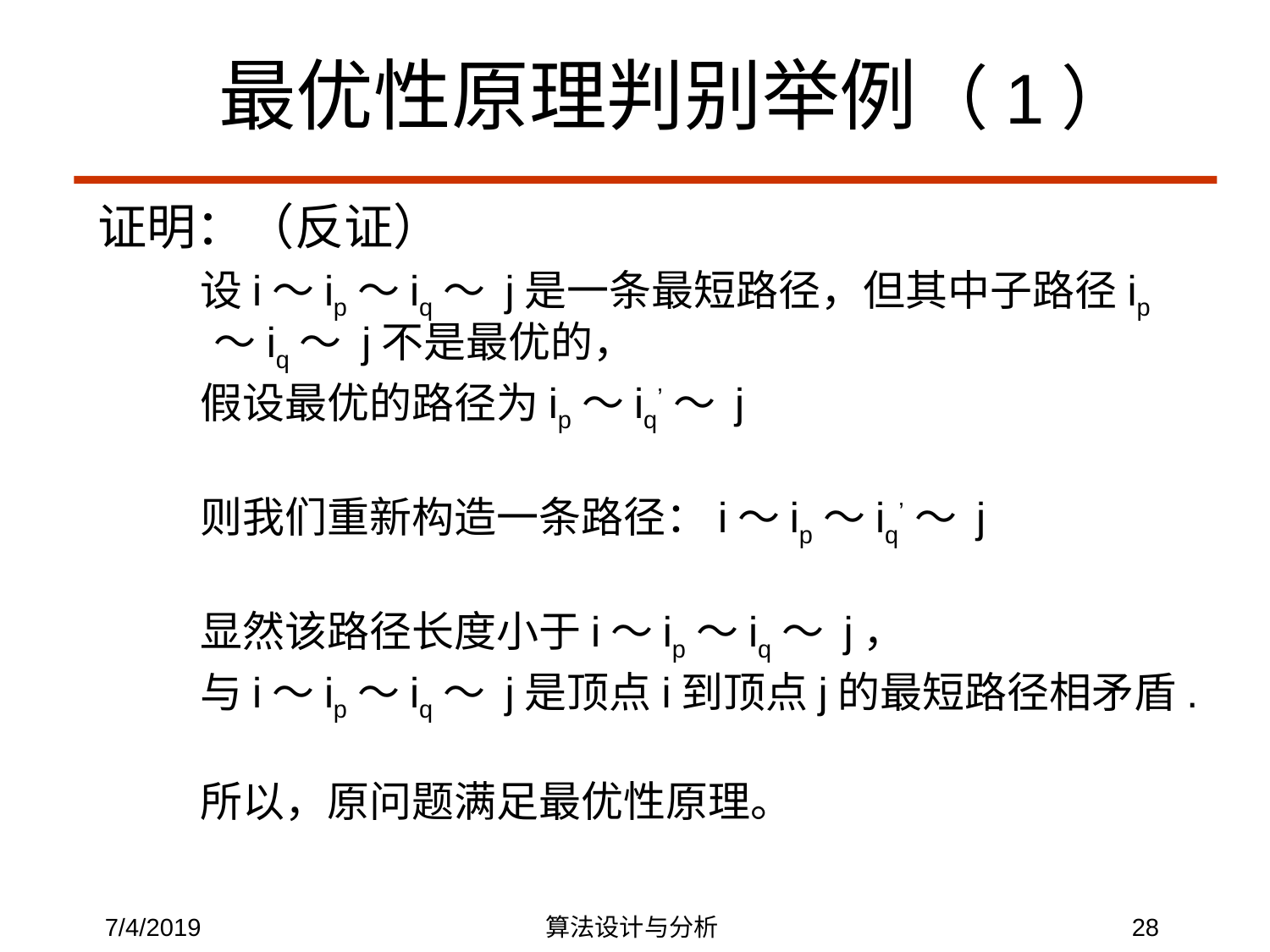

最优性原理判别举例（1）
证明：（反证）
   设i～ip～iq～ j是一条最短路径，但其中子路径ip～iq～ j不是最优的，
   假设最优的路径为ip～iq’～ j

   则我们重新构造一条路径：i～ip～iq’～ j

   显然该路径长度小于i～ip～iq～ j，
   与i～ip～iq～ j是顶点i到顶点j的最短路径相矛盾.

   所以，原问题满足最优性原理。

7/4/2019
算法设计与分析
28